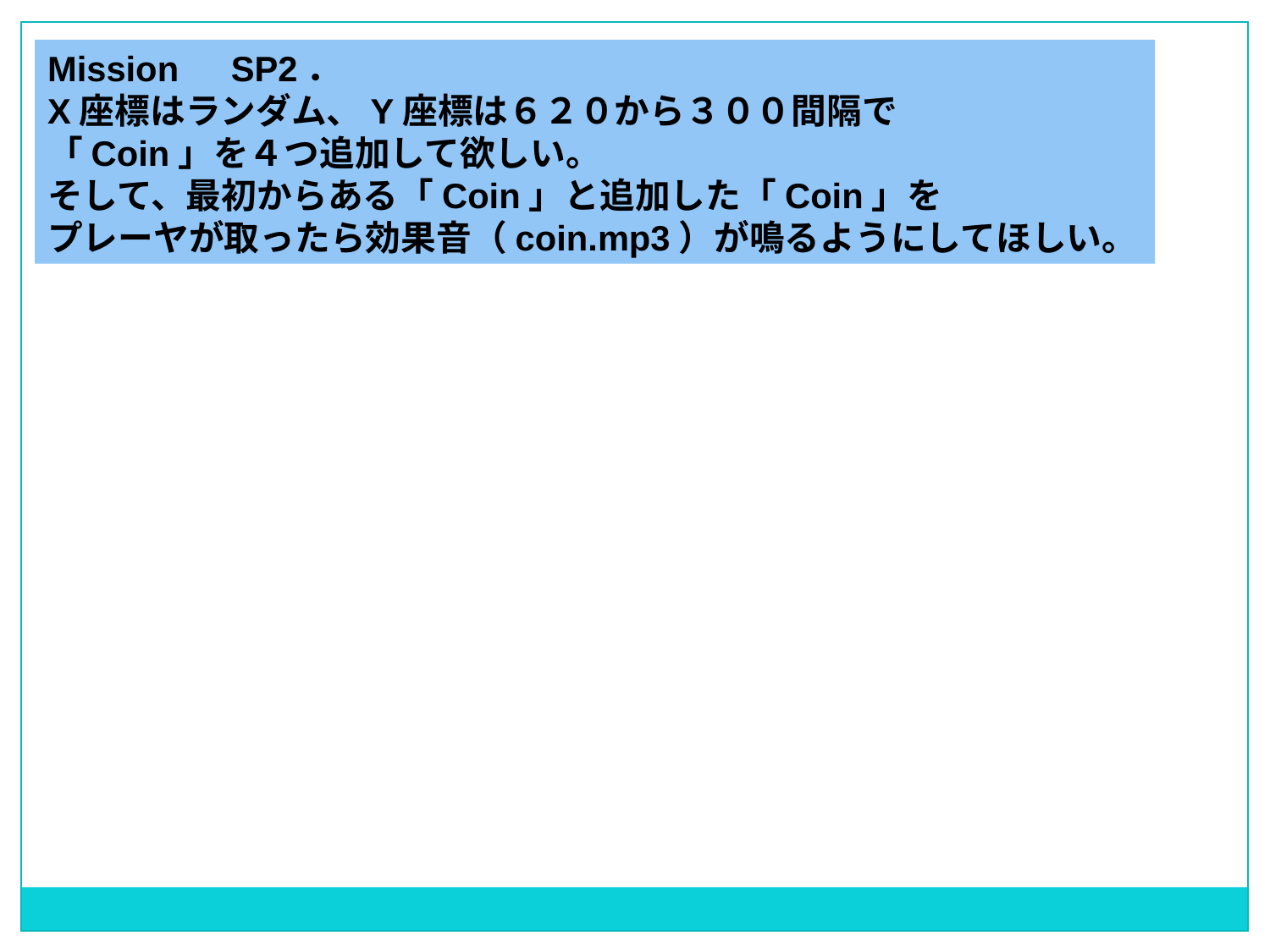

Mission　SP2．
X座標はランダム、Y座標は６２０から３００間隔で
「Coin」を４つ追加して欲しい。
そして、最初からある「Coin」と追加した「Coin」を
プレーヤが取ったら効果音（coin.mp3）が鳴るようにしてほしい。